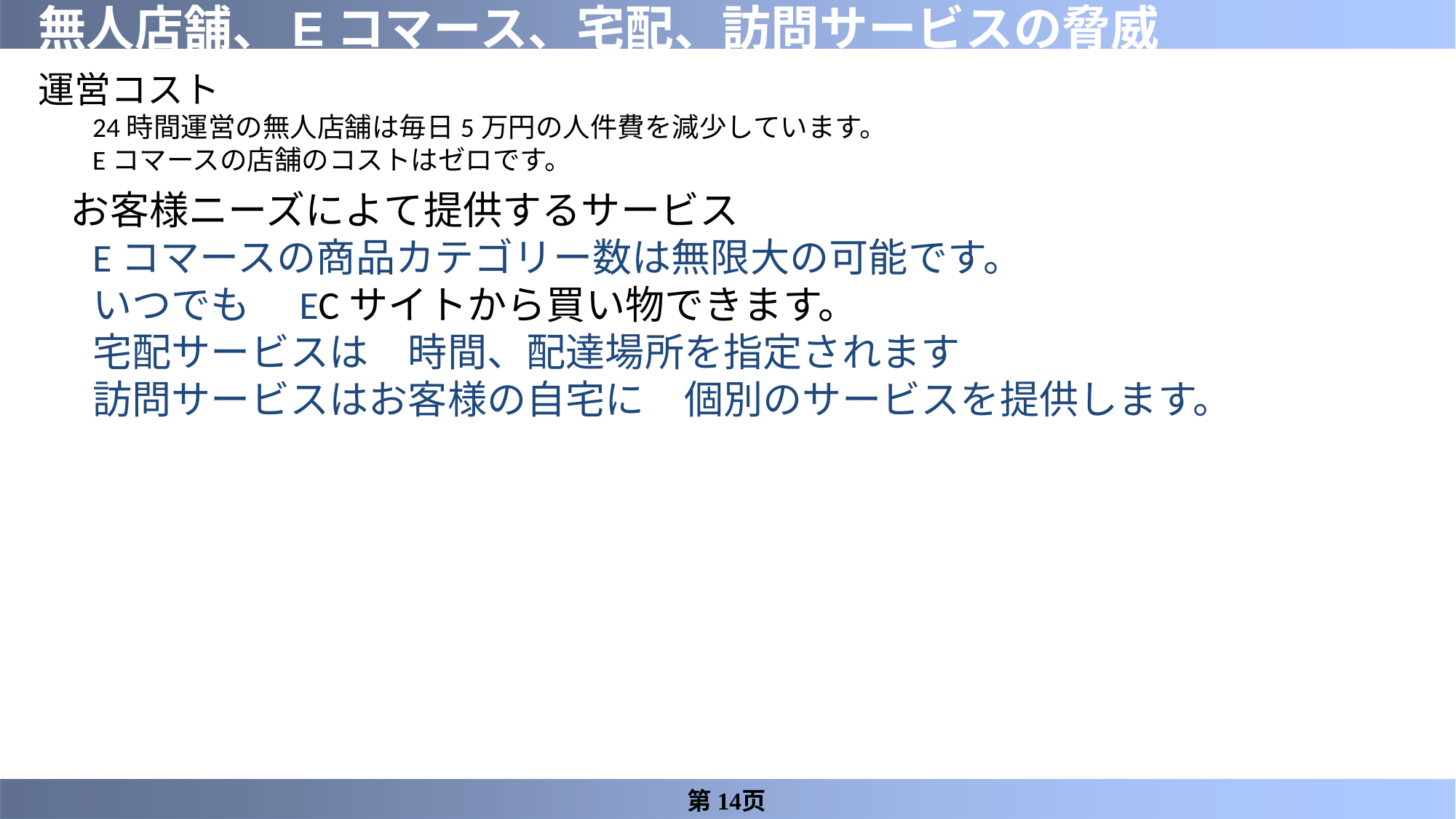

# 無人店舗、Eコマース、宅配、訪問サービスの脅威
運営コスト
24時間運営の無人店舗は毎日5万円の人件費を減少しています。
Eコマースの店舗のコストはゼロです。
お客様ニーズによて提供するサービス
Eコマースの商品カテゴリー数は無限大の可能です。
いつでも　ECサイトから買い物できます。
宅配サービスは　時間、配達場所を指定されます
訪問サービスはお客様の自宅に　個別のサービスを提供します。

第14页